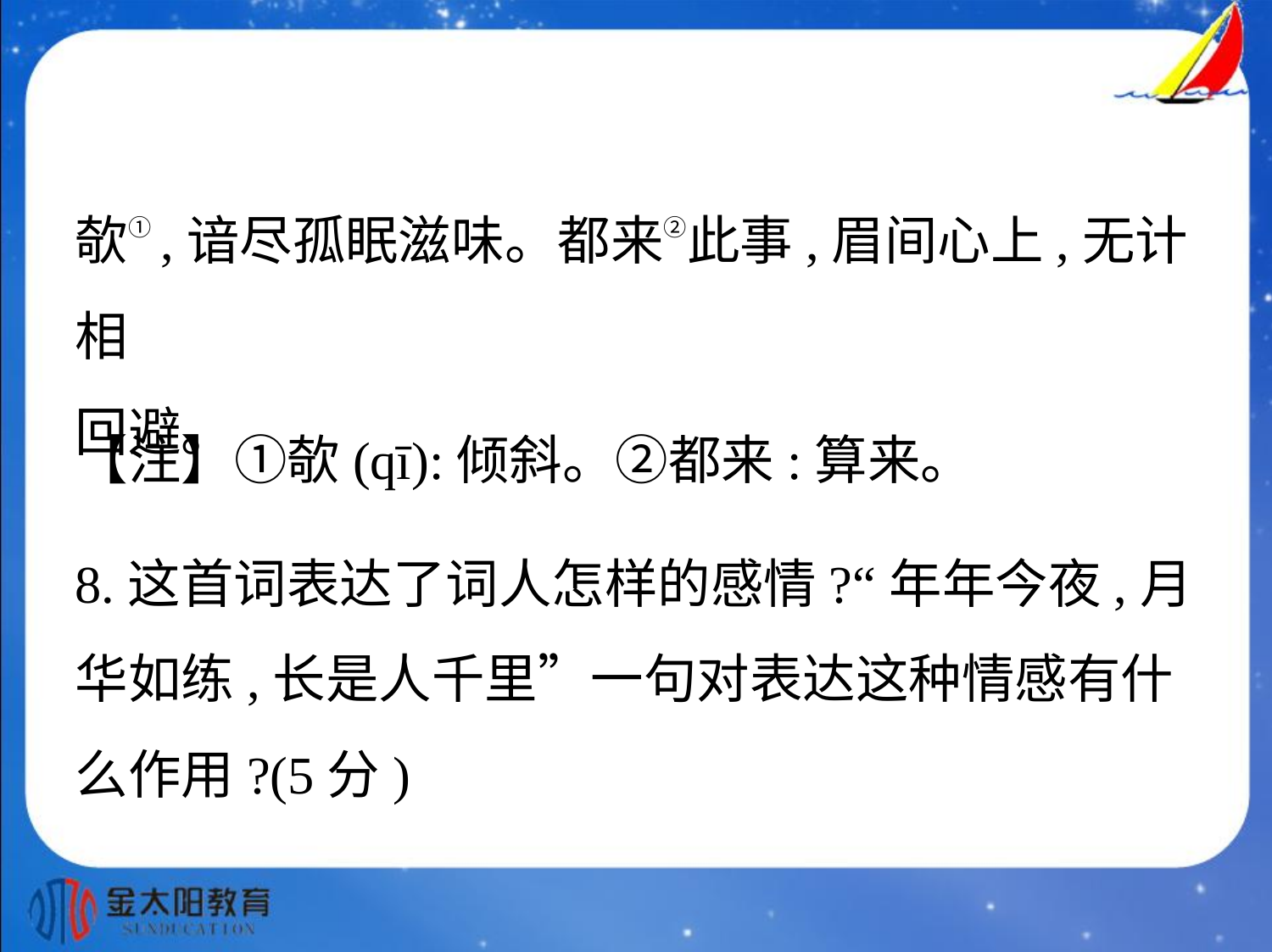

欹①,谙尽孤眠滋味。都来②此事,眉间心上,无计相
回避。
【注】①欹(qī):倾斜。②都来:算来。
8.这首词表达了词人怎样的感情?“年年今夜,月
华如练,长是人千里”一句对表达这种情感有什
么作用?(5分)